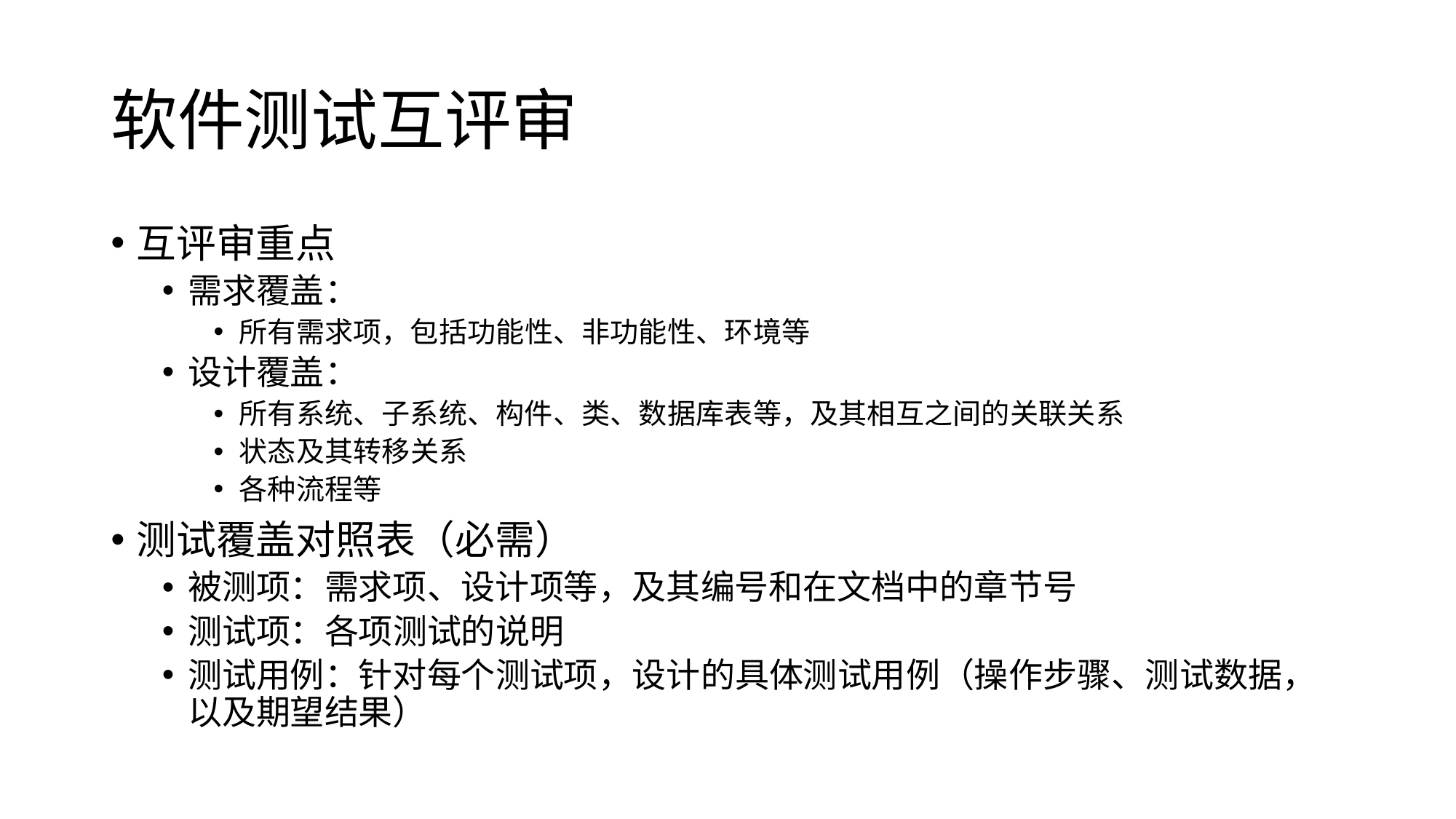

# 软件测试互评审
互评审重点
需求覆盖：
所有需求项，包括功能性、非功能性、环境等
设计覆盖：
所有系统、子系统、构件、类、数据库表等，及其相互之间的关联关系
状态及其转移关系
各种流程等
测试覆盖对照表（必需）
被测项：需求项、设计项等，及其编号和在文档中的章节号
测试项：各项测试的说明
测试用例：针对每个测试项，设计的具体测试用例（操作步骤、测试数据，以及期望结果）